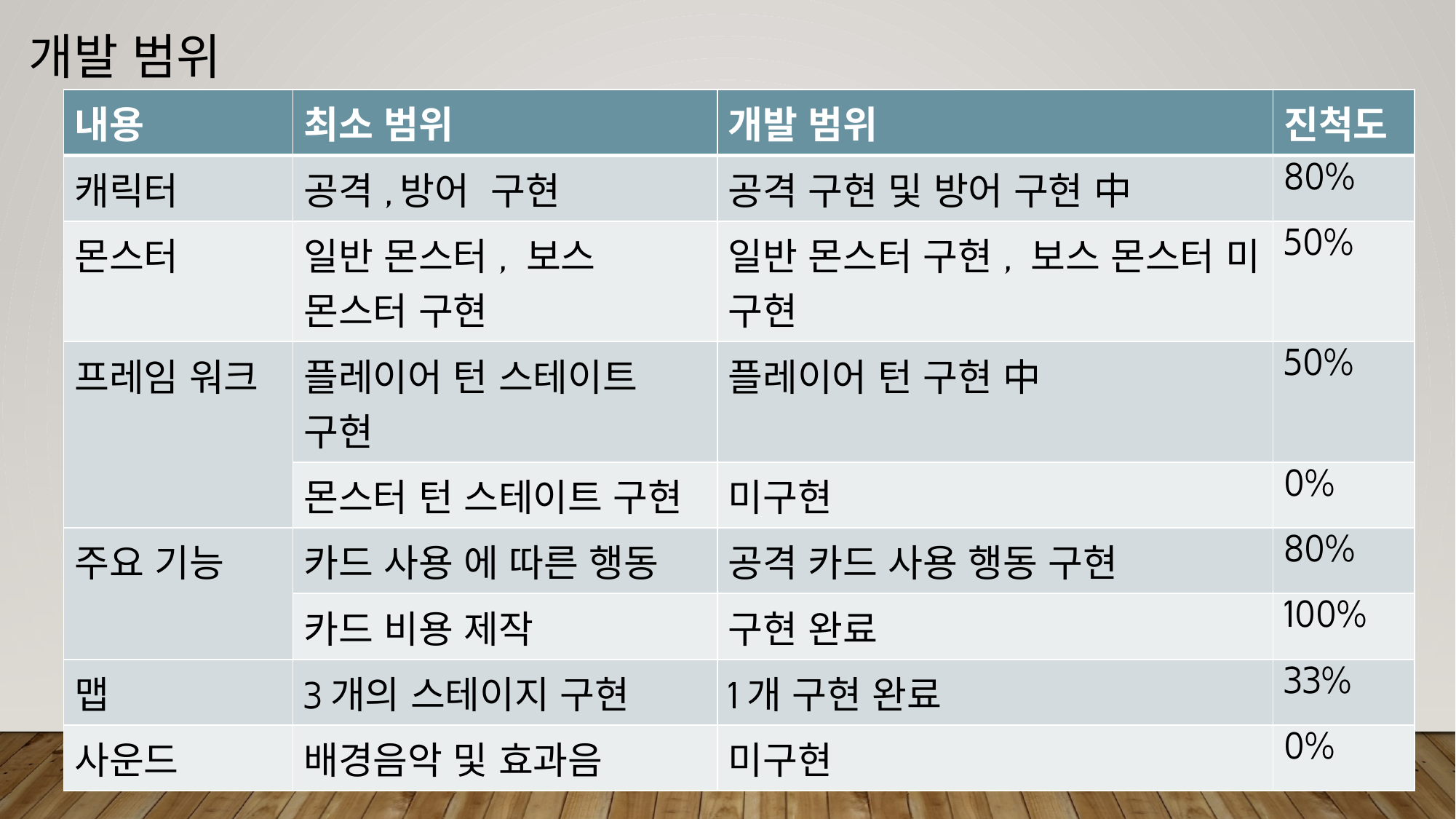

# 개발 범위
| 내용 | 최소 범위 | 개발 범위 | 진척도 |
| --- | --- | --- | --- |
| 캐릭터 | 공격,방어 구현 | 공격 구현 및 방어 구현 中 | 80% |
| 몬스터 | 일반 몬스터, 보스 몬스터 구현 | 일반 몬스터 구현, 보스 몬스터 미 구현 | 50% |
| 프레임 워크 | 플레이어 턴 스테이트 구현 | 플레이어 턴 구현 中 | 50% |
|  | 몬스터 턴 스테이트 구현 | 미구현 | 0% |
| 주요 기능 | 카드 사용 에 따른 행동 | 공격 카드 사용 행동 구현 | 80% |
|  | 카드 비용 제작 | 구현 완료 | 100% |
| 맵 | 3개의 스테이지 구현 | 1개 구현 완료 | 33% |
| 사운드 | 배경음악 및 효과음 | 미구현 | 0% |